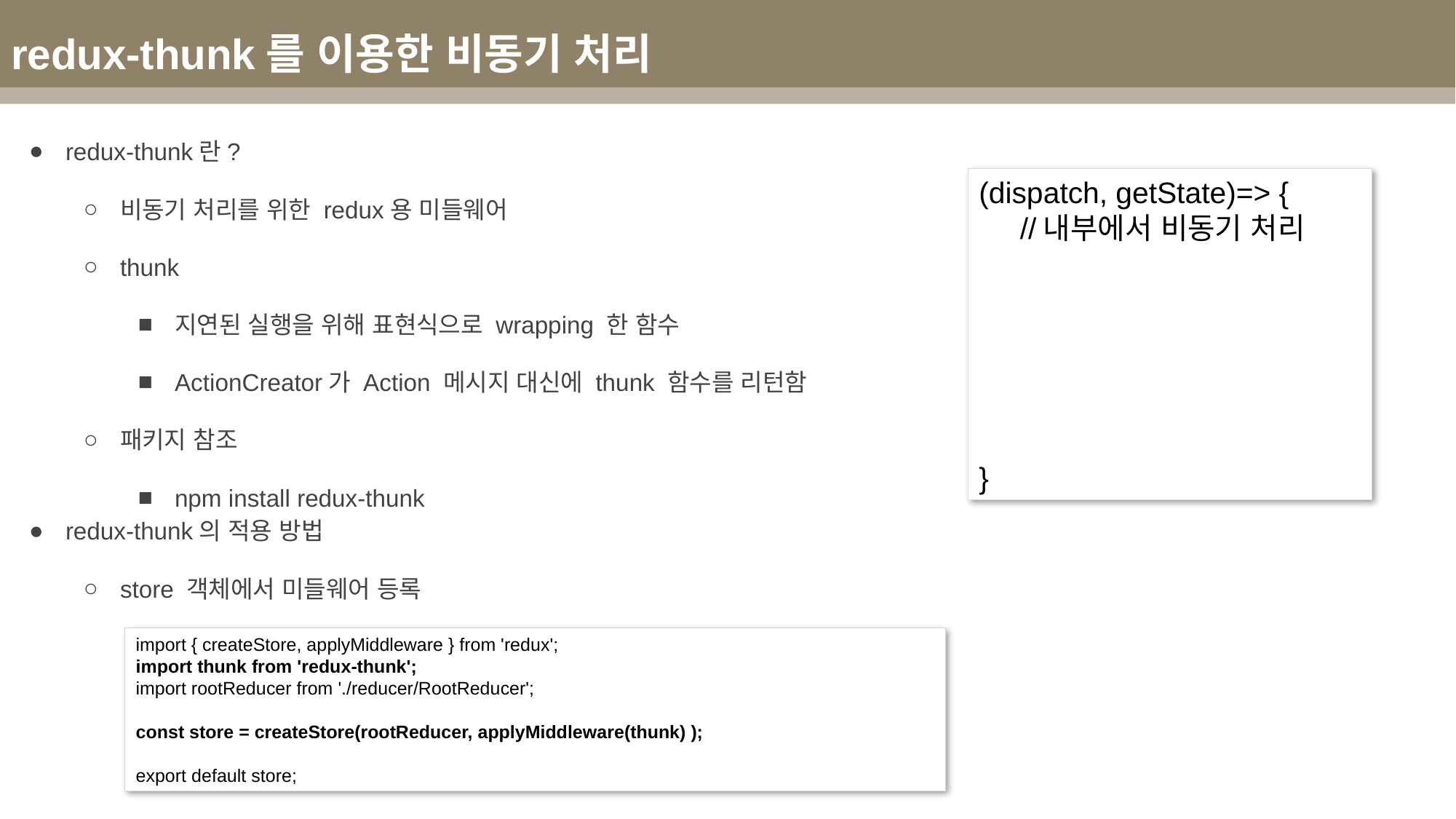

redux-thunk를 이용한 비동기 처리
redux-thunk란?
비동기 처리를 위한 redux용 미들웨어
thunk
지연된 실행을 위해 표현식으로 wrapping 한 함수
ActionCreator가 Action 메시지 대신에 thunk 함수를 리턴함
패키지 참조
npm install redux-thunk
redux-thunk의 적용 방법
store 객체에서 미들웨어 등록
(dispatch, getState)=> {
     //내부에서 비동기 처리

}
import { createStore, applyMiddleware } from 'redux';
import thunk from 'redux-thunk';
import rootReducer from './reducer/RootReducer';

const store = createStore(rootReducer, applyMiddleware(thunk) );

export default store;